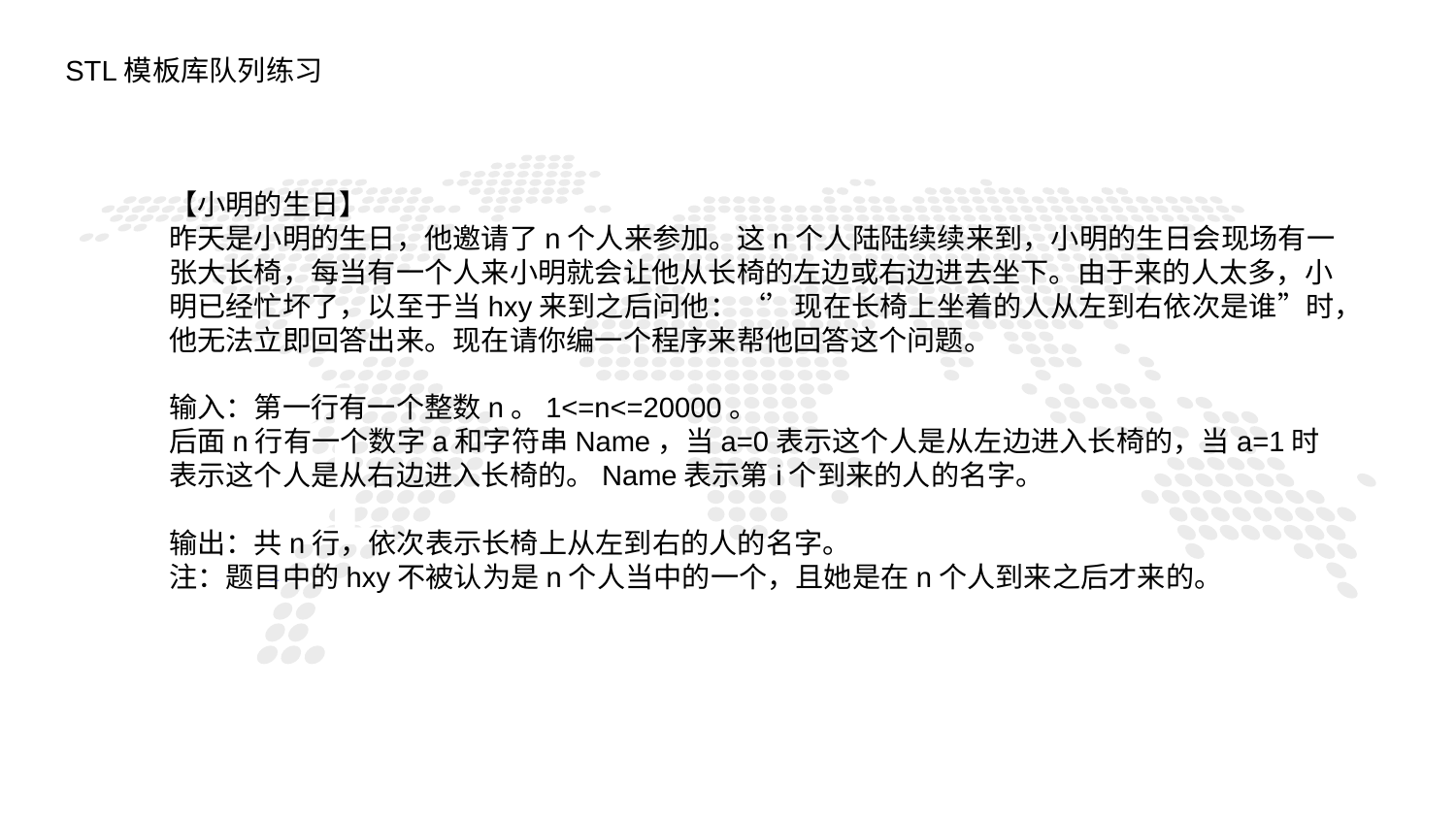

STL模板库队列练习
【小明的生日】
昨天是小明的生日，他邀请了n个人来参加。这n个人陆陆续续来到，小明的生日会现场有一张大长椅，每当有一个人来小明就会让他从长椅的左边或右边进去坐下。由于来的人太多，小明已经忙坏了，以至于当hxy来到之后问他：‘’现在长椅上坐着的人从左到右依次是谁”时，他无法立即回答出来。现在请你编一个程序来帮他回答这个问题。

输入：第一行有一个整数n。1<=n<=20000。
后面n行有一个数字a和字符串Name，当a=0表示这个人是从左边进入长椅的，当a=1时表示这个人是从右边进入长椅的。Name表示第i个到来的人的名字。

输出：共n行，依次表示长椅上从左到右的人的名字。
注：题目中的hxy不被认为是n个人当中的一个，且她是在n个人到来之后才来的。
1
PART  ONE